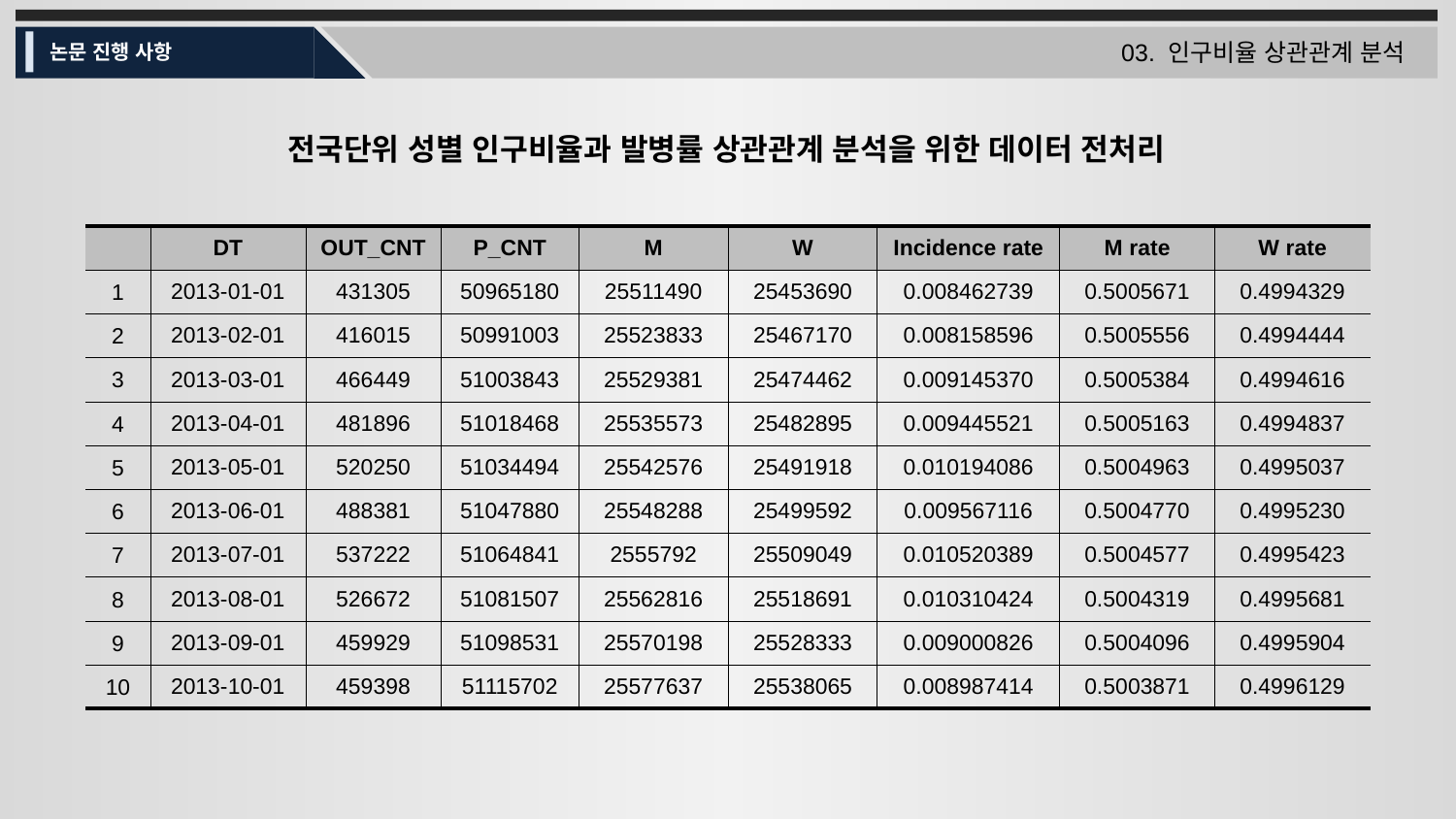

03. 인구비율 상관관계 분석

논문 진행 사항
전국단위 성별 인구비율과 발병률 상관관계 분석을 위한 데이터 전처리
|  | DT | OUT\_CNT | P\_CNT | M | W | Incidence rate | M rate | W rate |
| --- | --- | --- | --- | --- | --- | --- | --- | --- |
| 1 | 2013-01-01 | 431305 | 50965180 | 25511490 | 25453690 | 0.008462739 | 0.5005671 | 0.4994329 |
| 2 | 2013-02-01 | 416015 | 50991003 | 25523833 | 25467170 | 0.008158596 | 0.5005556 | 0.4994444 |
| 3 | 2013-03-01 | 466449 | 51003843 | 25529381 | 25474462 | 0.009145370 | 0.5005384 | 0.4994616 |
| 4 | 2013-04-01 | 481896 | 51018468 | 25535573 | 25482895 | 0.009445521 | 0.5005163 | 0.4994837 |
| 5 | 2013-05-01 | 520250 | 51034494 | 25542576 | 25491918 | 0.010194086 | 0.5004963 | 0.4995037 |
| 6 | 2013-06-01 | 488381 | 51047880 | 25548288 | 25499592 | 0.009567116 | 0.5004770 | 0.4995230 |
| 7 | 2013-07-01 | 537222 | 51064841 | 2555792 | 25509049 | 0.010520389 | 0.5004577 | 0.4995423 |
| 8 | 2013-08-01 | 526672 | 51081507 | 25562816 | 25518691 | 0.010310424 | 0.5004319 | 0.4995681 |
| 9 | 2013-09-01 | 459929 | 51098531 | 25570198 | 25528333 | 0.009000826 | 0.5004096 | 0.4995904 |
| 10 | 2013-10-01 | 459398 | 51115702 | 25577637 | 25538065 | 0.008987414 | 0.5003871 | 0.4996129 |